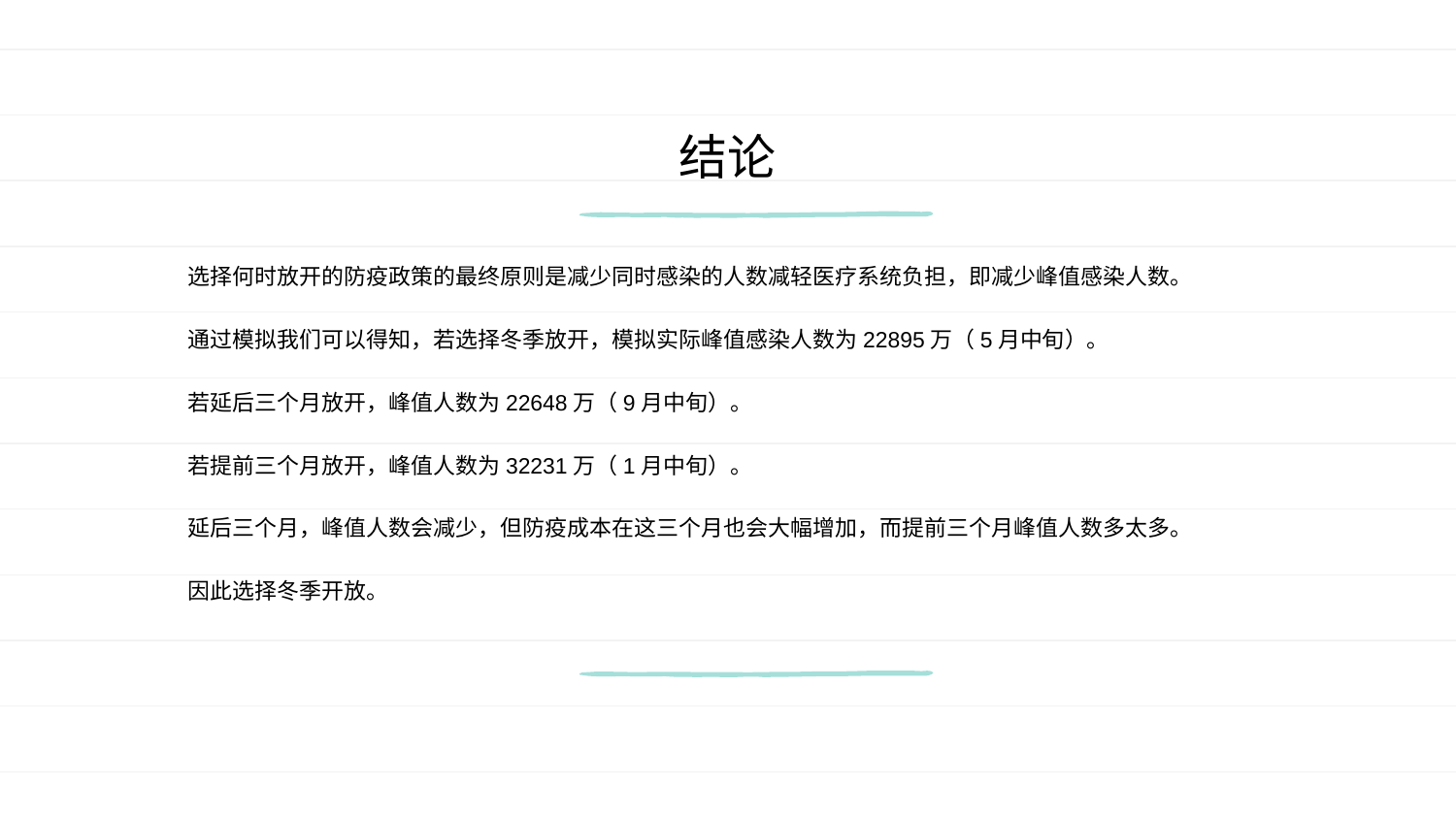

# 结论

选择何时放开的防疫政策的最终原则是减少同时感染的人数减轻医疗系统负担，即减少峰值感染人数。
通过模拟我们可以得知，若选择冬季放开，模拟实际峰值感染人数为22895万（5月中旬）。
若延后三个月放开，峰值人数为22648万（9月中旬）。
若提前三个月放开，峰值人数为32231万（1月中旬）。
延后三个月，峰值人数会减少，但防疫成本在这三个月也会大幅增加，而提前三个月峰值人数多太多。
因此选择冬季开放。